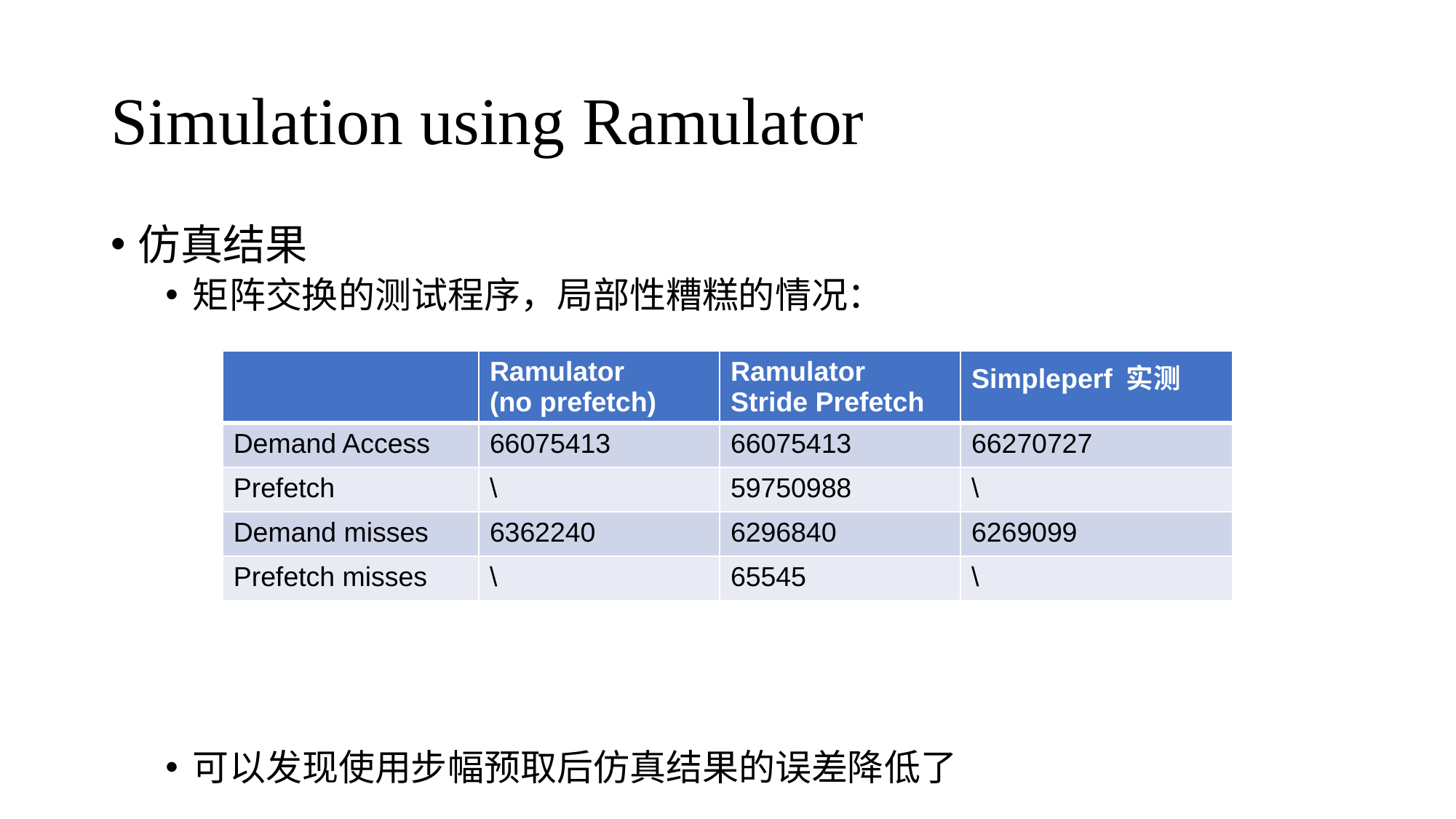

# Simulation using Ramulator
仿真结果
矩阵交换的测试程序，局部性糟糕的情况：

可以发现使用步幅预取后仿真结果的误差降低了
|  | Ramulator (no prefetch) | Ramulator Stride Prefetch | Simpleperf 实测 |
| --- | --- | --- | --- |
| Demand Access | 66075413 | 66075413 | 66270727 |
| Prefetch | \ | 59750988 | \ |
| Demand misses | 6362240 | 6296840 | 6269099 |
| Prefetch misses | \ | 65545 | \ |